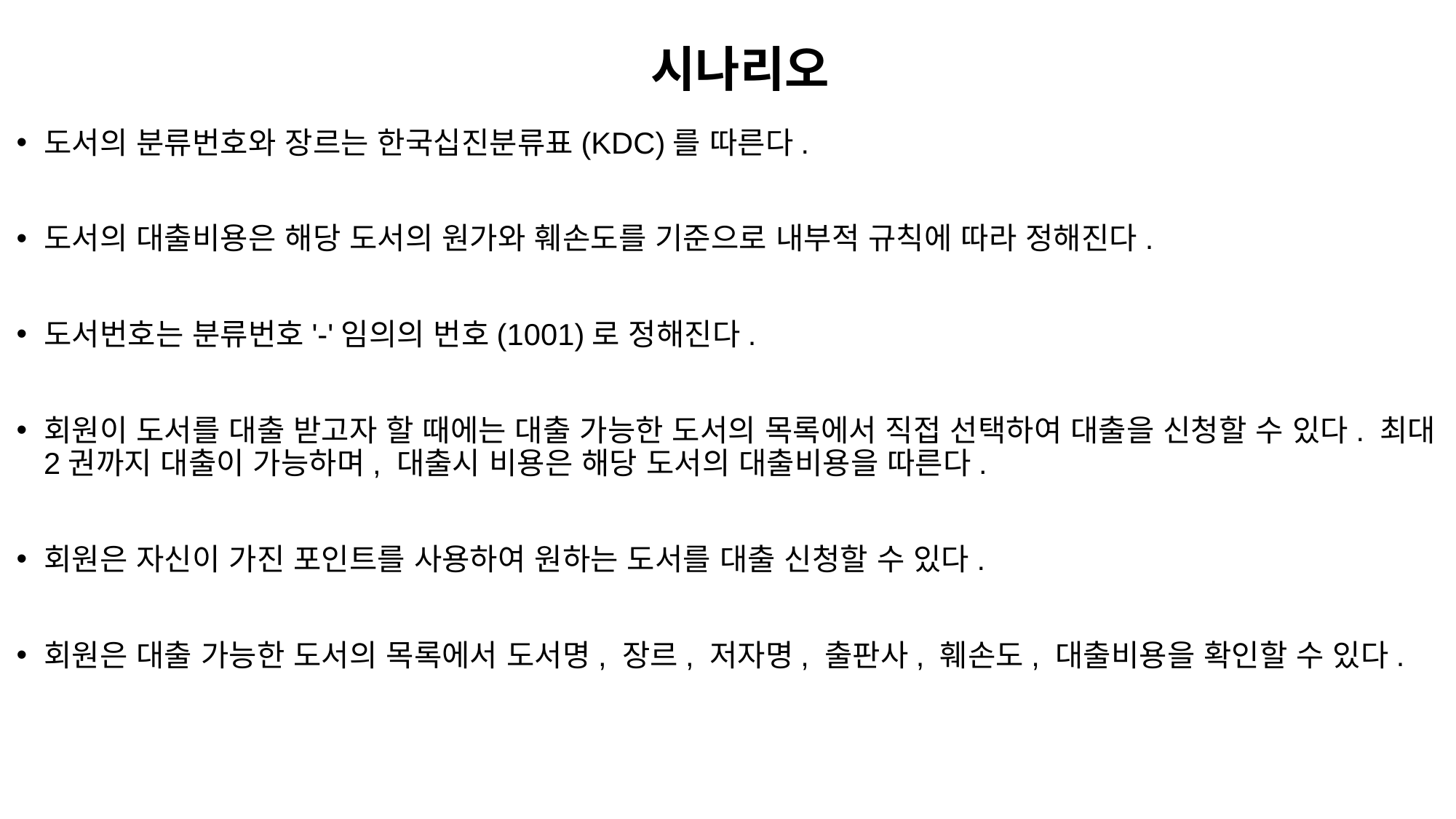

시나리오
도서의 분류번호와 장르는 한국십진분류표(KDC)를 따른다.

도서의 대출비용은 해당 도서의 원가와 훼손도를 기준으로 내부적 규칙에 따라 정해진다.

도서번호는 분류번호'-'임의의 번호(1001)로 정해진다.

회원이 도서를 대출 받고자 할 때에는 대출 가능한 도서의 목록에서 직접 선택하여 대출을 신청할 수 있다. 최대 2권까지 대출이 가능하며, 대출시 비용은 해당 도서의 대출비용을 따른다.

회원은 자신이 가진 포인트를 사용하여 원하는 도서를 대출 신청할 수 있다.

회원은 대출 가능한 도서의 목록에서 도서명, 장르, 저자명, 출판사, 훼손도, 대출비용을 확인할 수 있다.